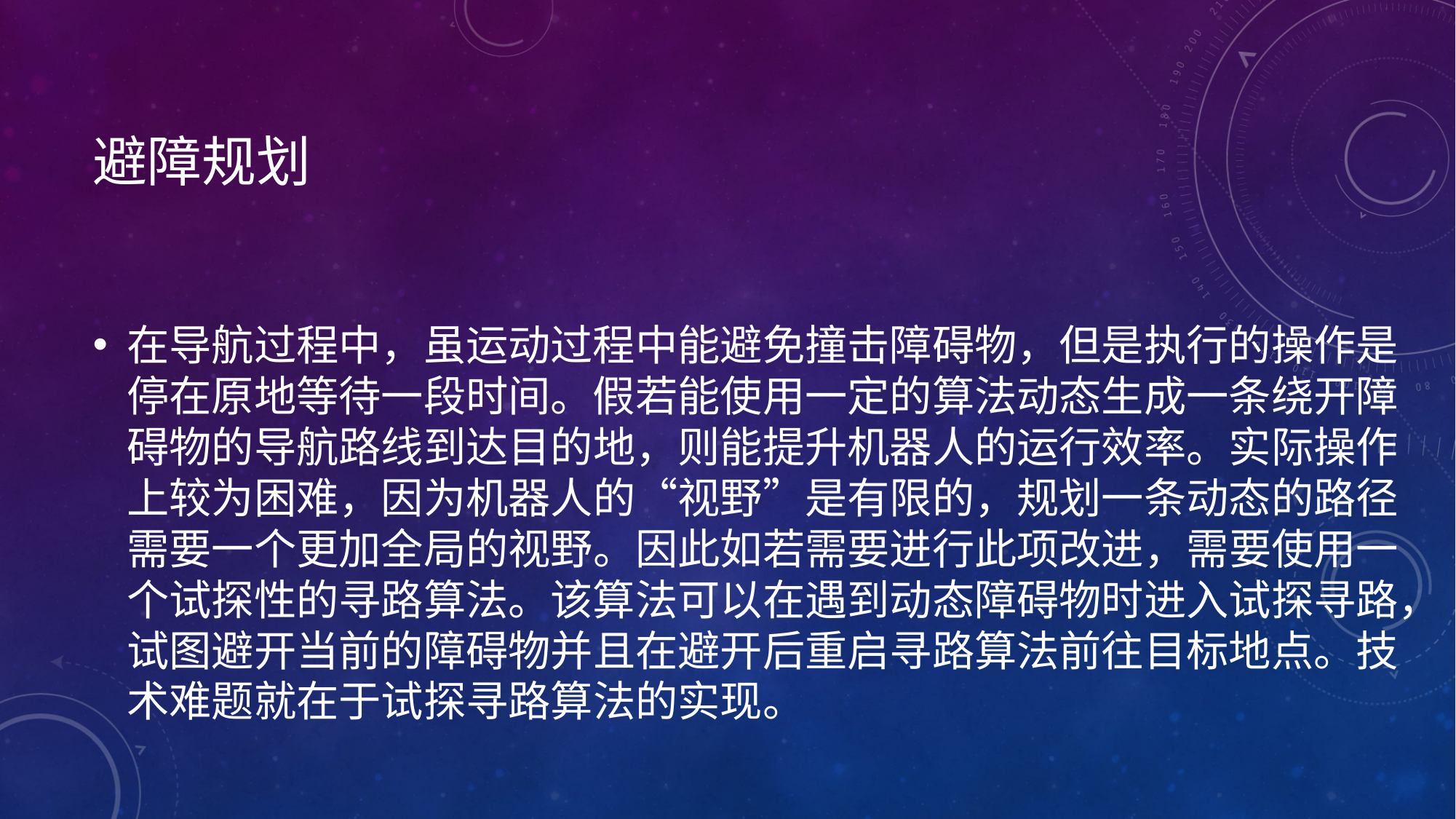

# 避障规划
在导航过程中，虽运动过程中能避免撞击障碍物，但是执行的操作是停在原地等待一段时间。假若能使用一定的算法动态生成一条绕开障碍物的导航路线到达目的地，则能提升机器人的运行效率。实际操作上较为困难，因为机器人的“视野”是有限的，规划一条动态的路径需要一个更加全局的视野。因此如若需要进行此项改进，需要使用一个试探性的寻路算法。该算法可以在遇到动态障碍物时进入试探寻路，试图避开当前的障碍物并且在避开后重启寻路算法前往目标地点。技术难题就在于试探寻路算法的实现。